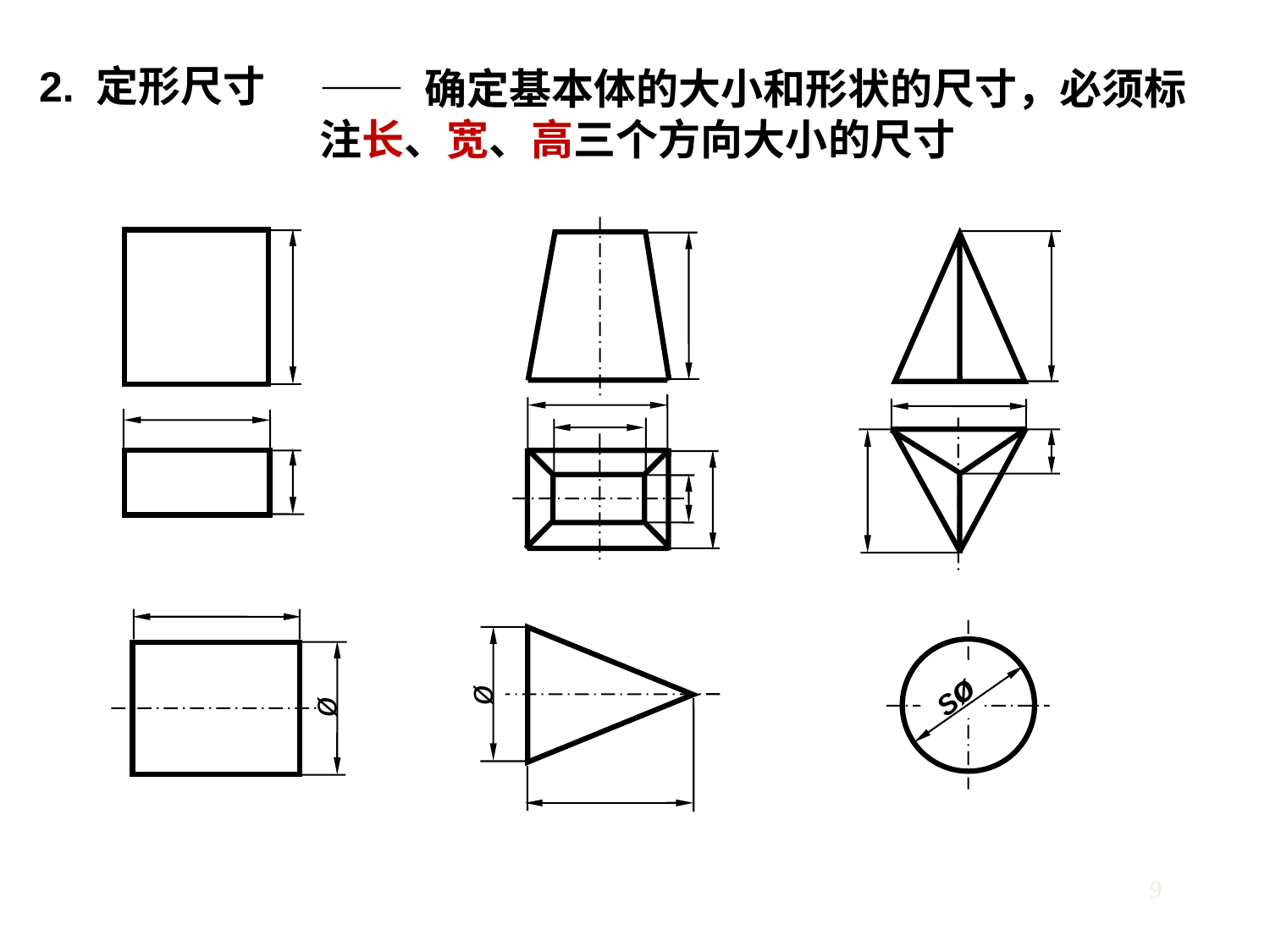

2. 定形尺寸
—— 确定基本体的大小和形状的尺寸，必须标注长、宽、高三个方向大小的尺寸

ø

ø

Sø

9